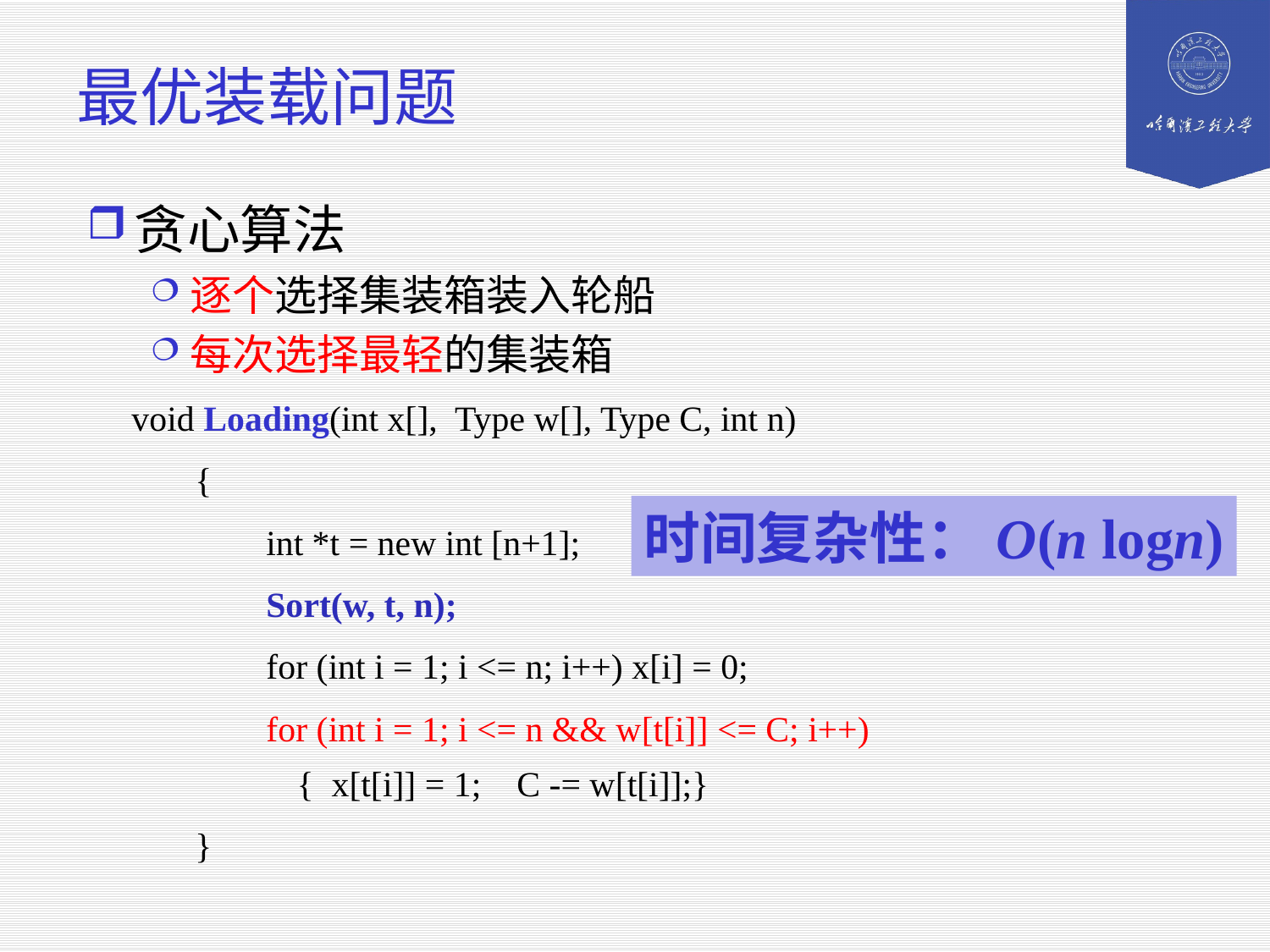

# 最优装载问题
贪心算法
逐个选择集装箱装入轮船
每次选择最轻的集装箱

void Loading(int x[],  Type w[], Type C, int n)
{
        int *t = new int [n+1];
        Sort(w, t, n);
        for (int i = 1; i <= n; i++) x[i] = 0;
        for (int i = 1; i <= n && w[t[i]] <= C; i++)
       {  x[t[i]] = 1;    C -= w[t[i]];}
}
时间复杂性：O(n logn)